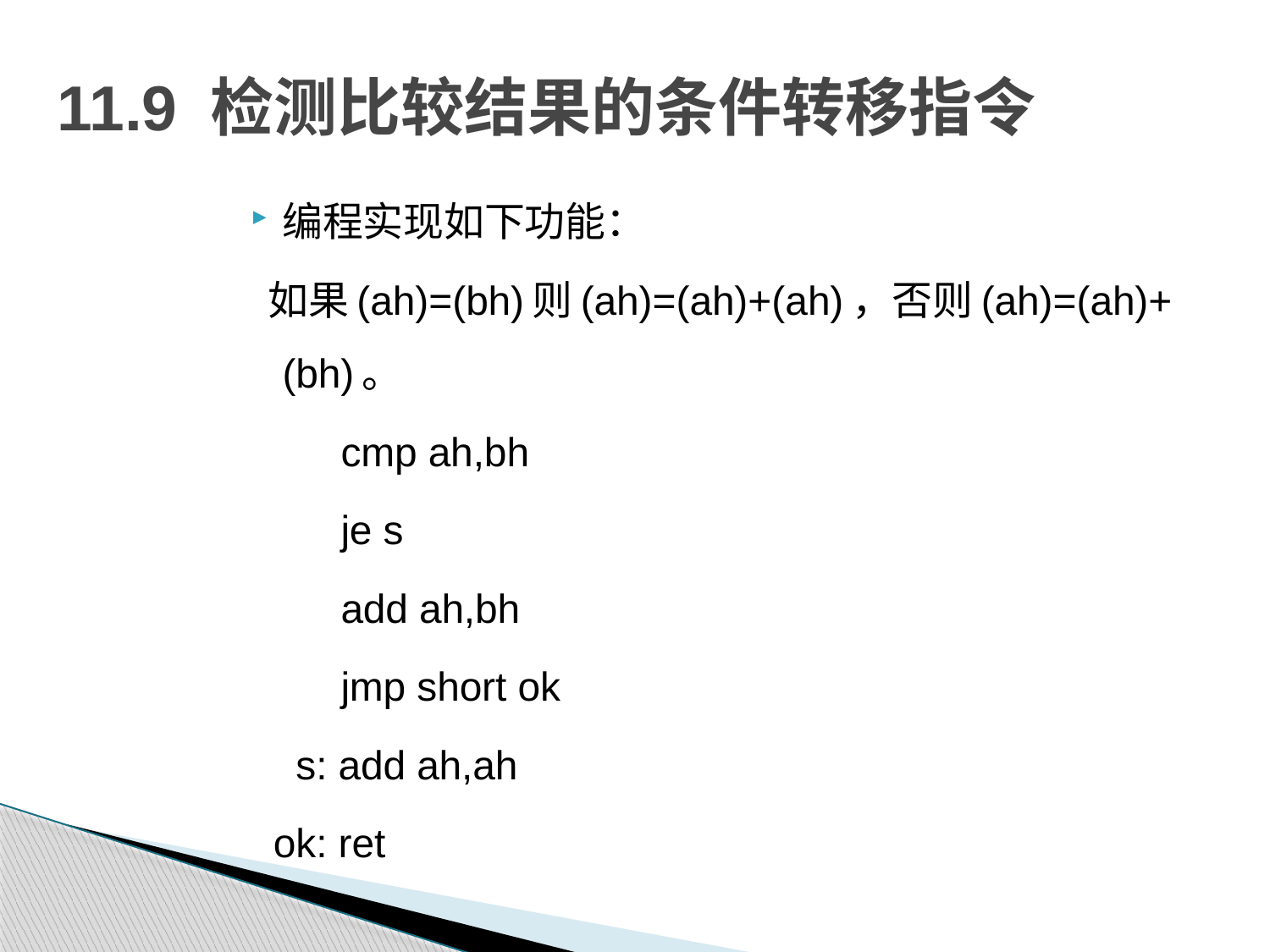

# 11.9 检测比较结果的条件转移指令
编程实现如下功能：
 如果(ah)=(bh)则(ah)=(ah)+(ah)，否则(ah)=(ah)+(bh)。
        cmp ah,bh
        je s
        add ah,bh
        jmp short ok
    s: add ah,ah
  ok: ret